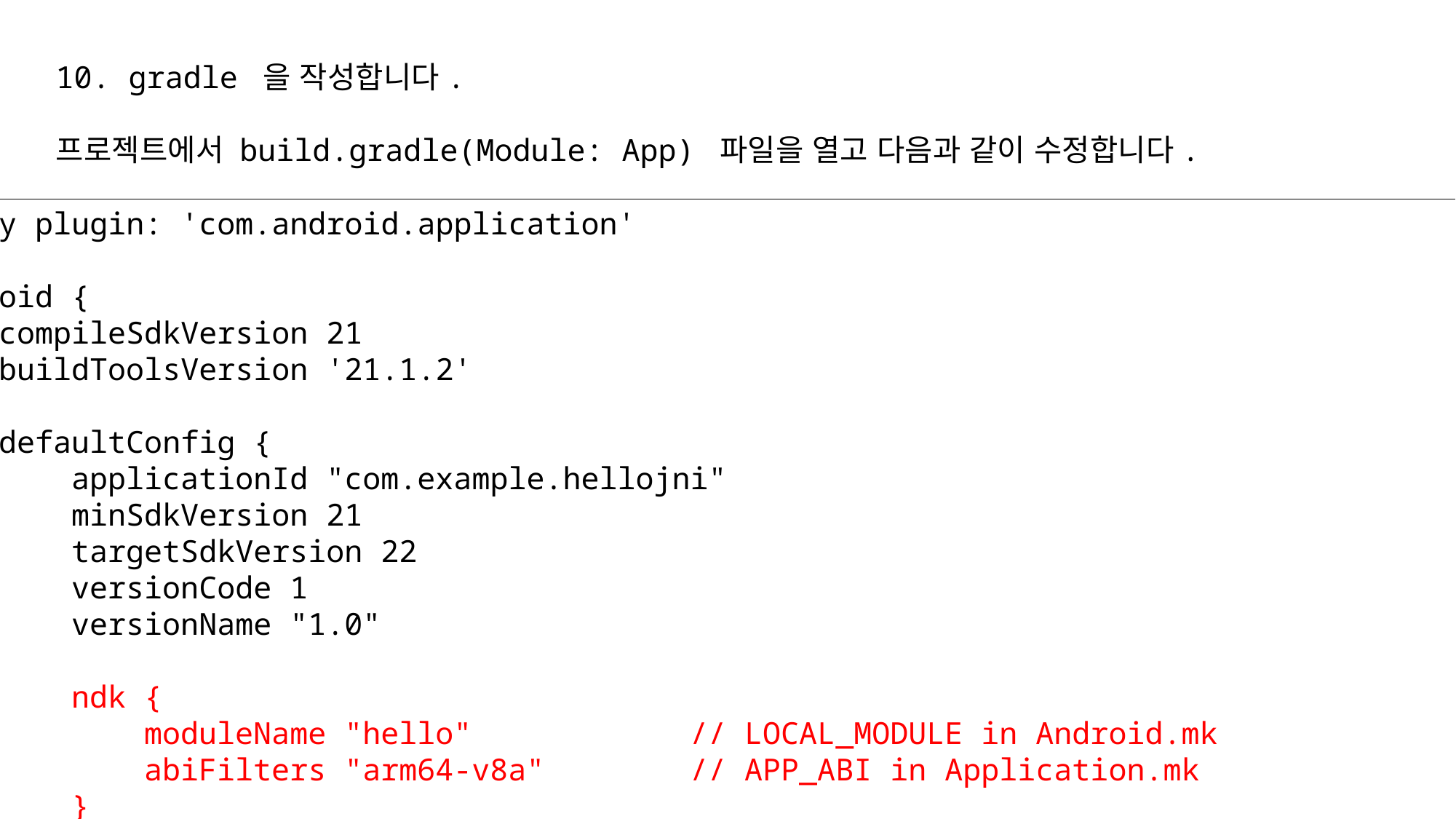

10. gradle 을 작성합니다.

프로젝트에서 build.gradle(Module: App) 파일을 열고 다음과 같이 수정합니다.
apply plugin: 'com.android.application'

android {
    compileSdkVersion 21
    buildToolsVersion '21.1.2'

    defaultConfig {
        applicationId "com.example.hellojni"
        minSdkVersion 21
        targetSdkVersion 22
        versionCode 1
        versionName "1.0"

        ndk {
            moduleName "hello"		// LOCAL_MODULE in Android.mk
            abiFilters "arm64-v8a"		// APP_ABI in Application.mk
        }
    }
    buildTypes {
        release {
            minifyEnabled false
            proguardFiles getDefaultProguardFile('proguard-android.txt'), 'proguard-rules.pro'
        }
    }
}

dependencies {
    compile fileTree(dir: 'libs', include: ['*.jar'])
}